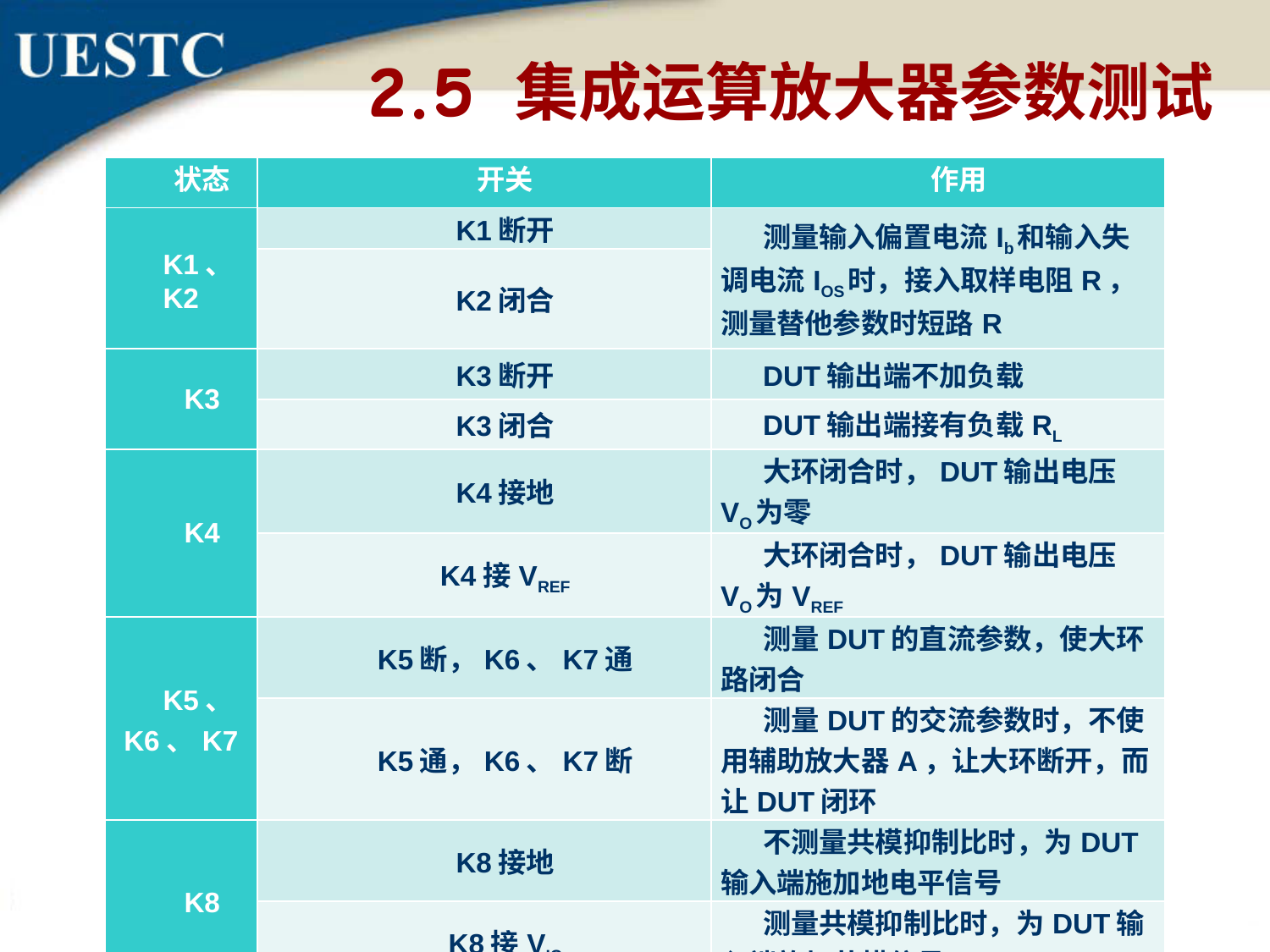

2.5 集成运算放大器参数测试
| 状态 | 开关 | 作用 |
| --- | --- | --- |
| K1、K2 | K1断开 | 测量输入偏置电流Ib和输入失调电流IOS时，接入取样电阻R，测量替他参数时短路R |
|  | K2闭合 |  |
| K3 | K3断开 | DUT输出端不加负载 |
|  | K3闭合 | DUT输出端接有负载RL |
| K4 | K4接地 | 大环闭合时，DUT输出电压VO为零 |
|  | K4接VREF | 大环闭合时，DUT输出电压VO为VREF |
| K5、K6、K7 | K5断，K6、K7通 | 测量DUT的直流参数，使大环路闭合 |
|  | K5通，K6、K7断 | 测量DUT的交流参数时，不使用辅助放大器A，让大环断开，而让DUT闭环 |
| K8 | K8接地 | 不测量共模抑制比时，为DUT输入端施加地电平信号 |
|  | K8接VIC | 测量共模抑制比时，为DUT输入端施加共模信号VIC |